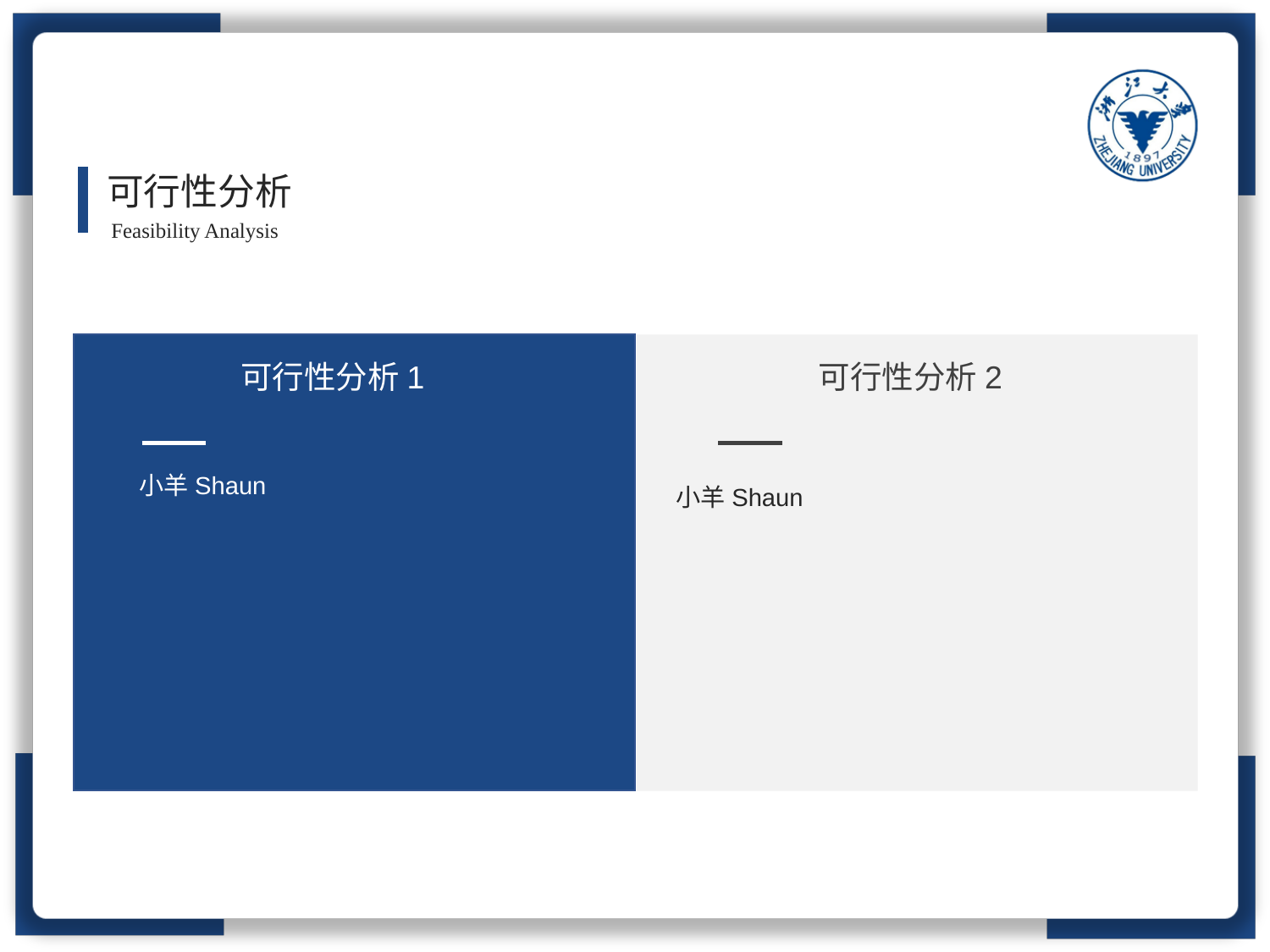

可行性分析
Feasibility Analysis

可行性分析2
可行性分析1
小羊Shaun

小羊Shaun